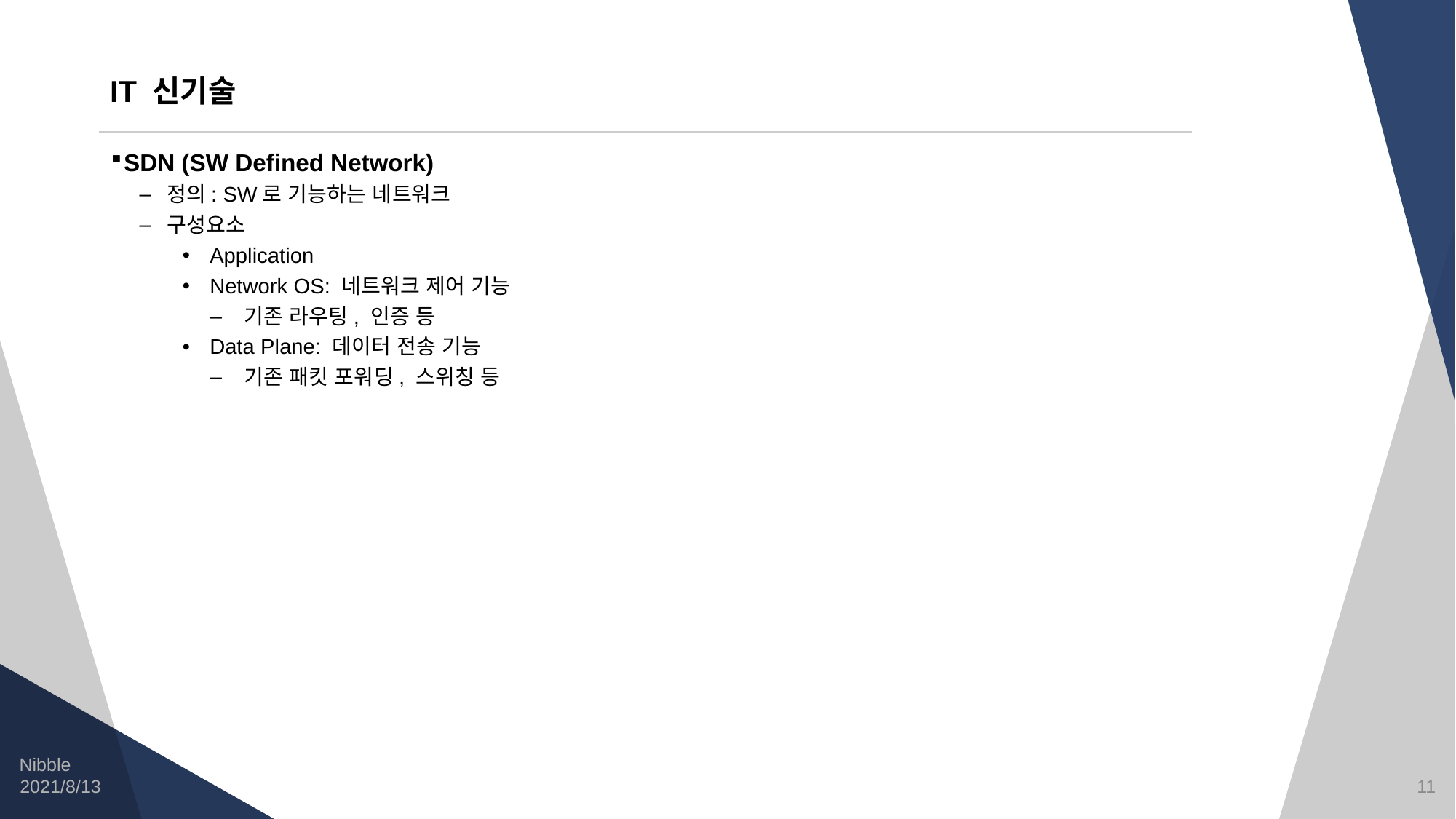

# IT 신기술

SDN (SW Defined Network)
정의: SW로 기능하는 네트워크
구성요소
Application
Network OS: 네트워크 제어 기능
기존 라우팅, 인증 등
Data Plane: 데이터 전송 기능
기존 패킷 포워딩, 스위칭 등
Nibble
2021/8/13
11